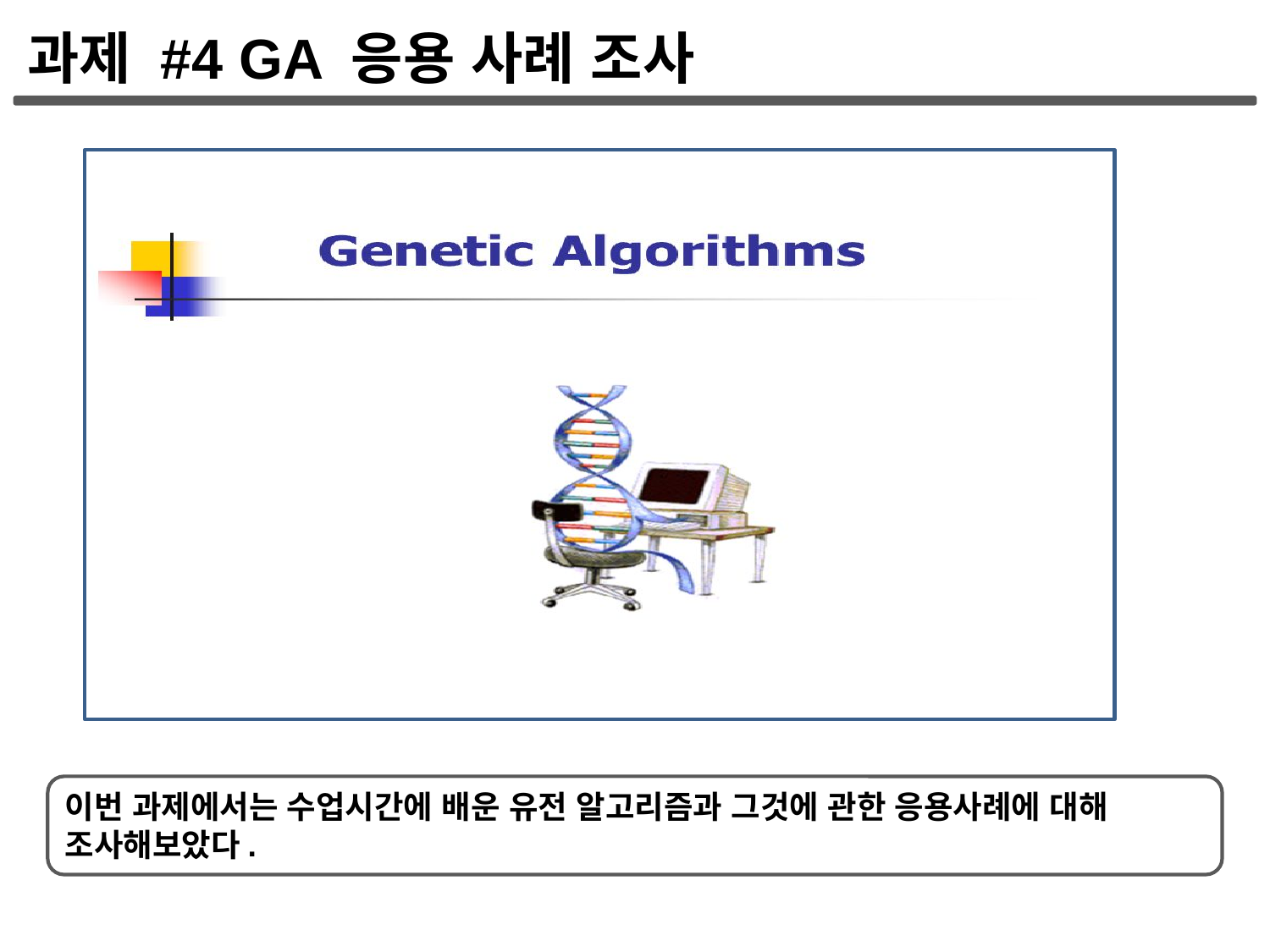

과제 #4 GA 응용 사례 조사

이번 과제에서는 수업시간에 배운 유전 알고리즘과 그것에 관한 응용사례에 대해 조사해보았다.